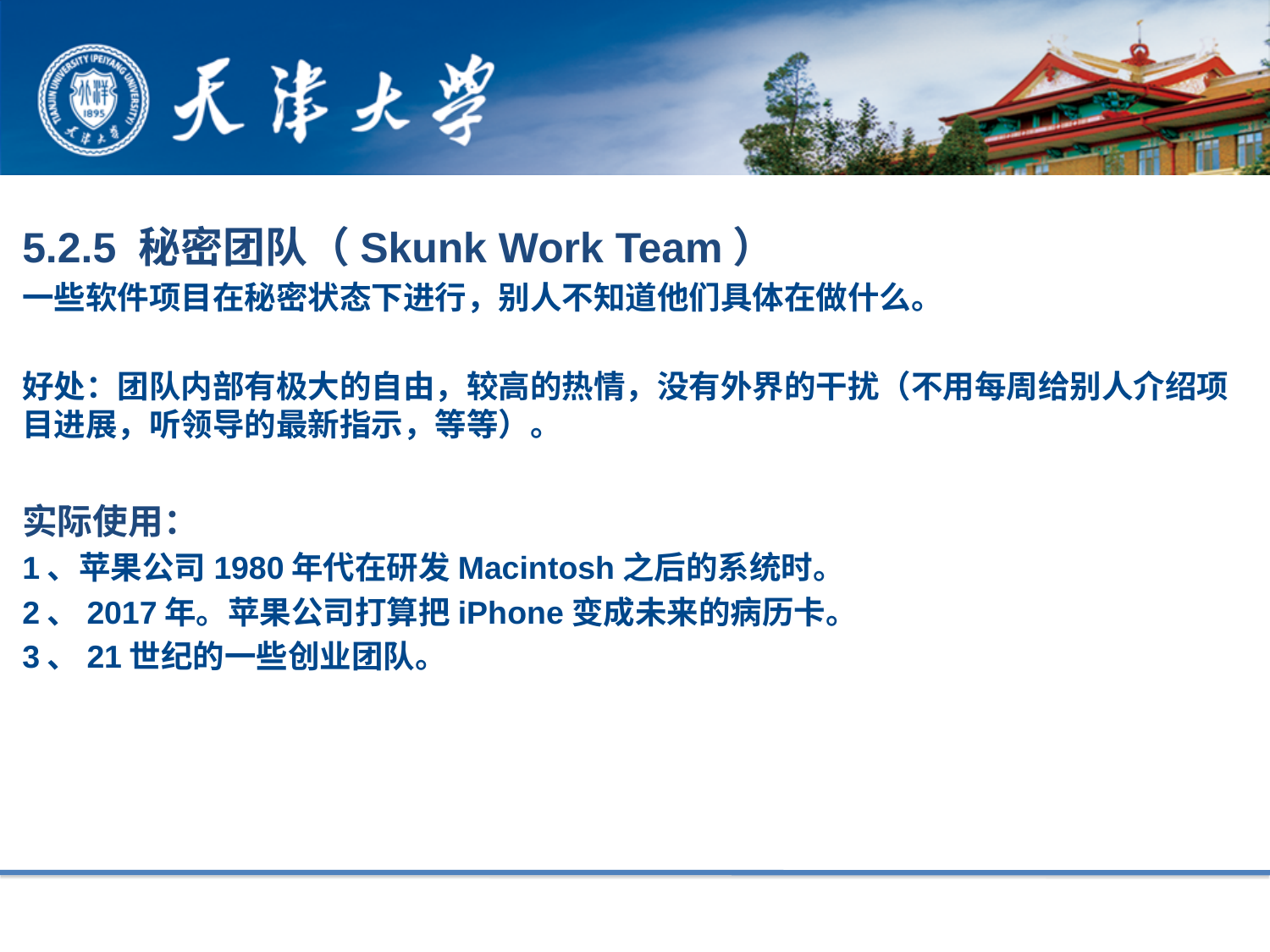

5.2.5 秘密团队（Skunk Work Team）
一些软件项目在秘密状态下进行，别人不知道他们具体在做什么。

好处：团队内部有极大的自由，较高的热情，没有外界的干扰（不用每周给别人介绍项目进展，听领导的最新指示，等等）。

实际使用：
1、苹果公司1980年代在研发Macintosh之后的系统时。
2、2017年。苹果公司打算把iPhone变成未来的病历卡。
3、21世纪的一些创业团队。